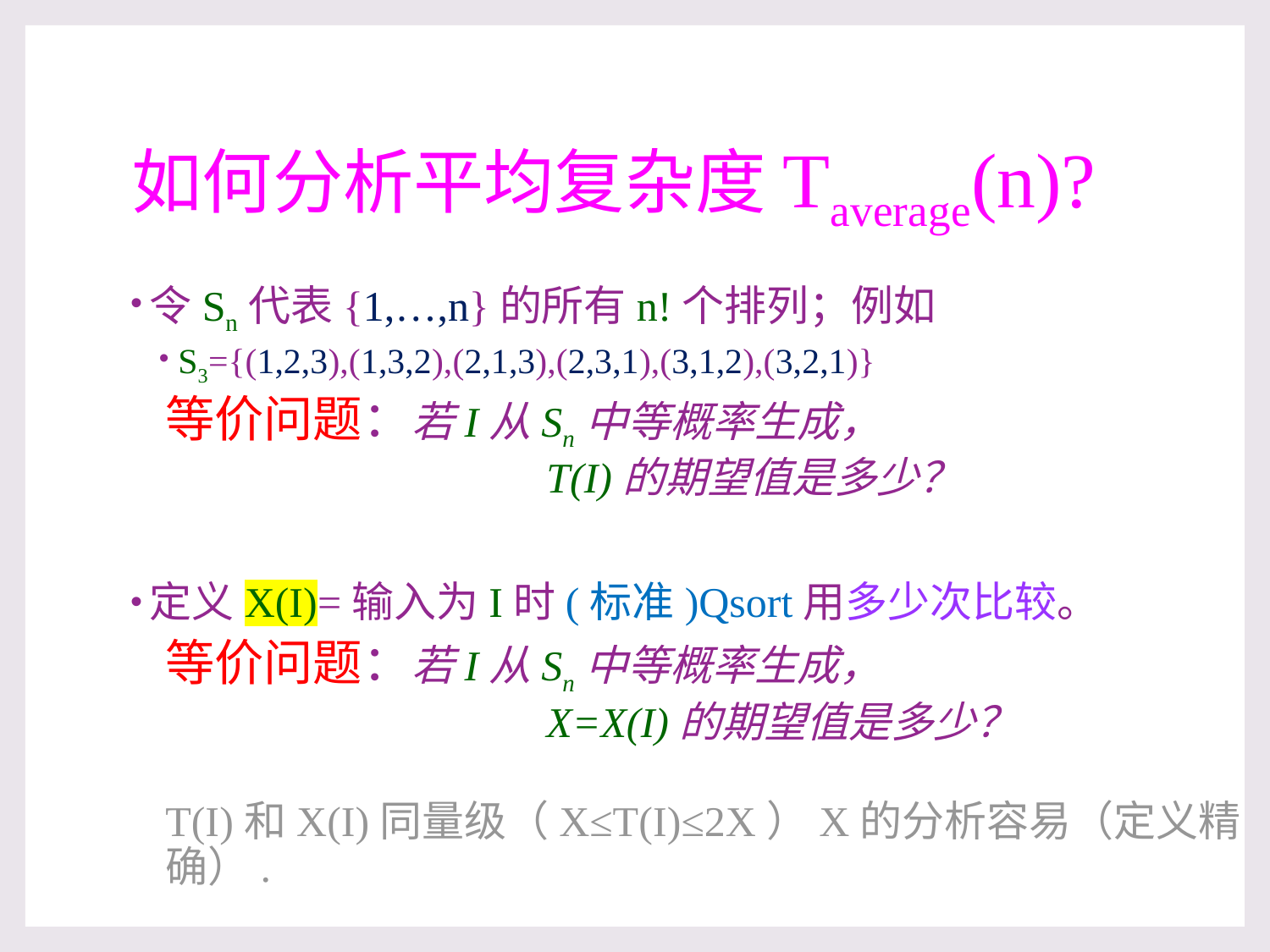

# 如何分析平均复杂度Taverage(n)?
令Sn代表{1,…,n}的所有n!个排列；例如
S3={(1,2,3),(1,3,2),(2,1,3),(2,3,1),(3,1,2),(3,2,1)}
等价问题：若I从Sn中等概率生成，
			T(I)的期望值是多少？

定义X(I)=输入为I时(标准)Qsort用多少次比较。
等价问题：若I从Sn中等概率生成，
			X=X(I)的期望值是多少？
T(I)和X(I)同量级（X≤T(I)≤2X）X的分析容易（定义精确）.